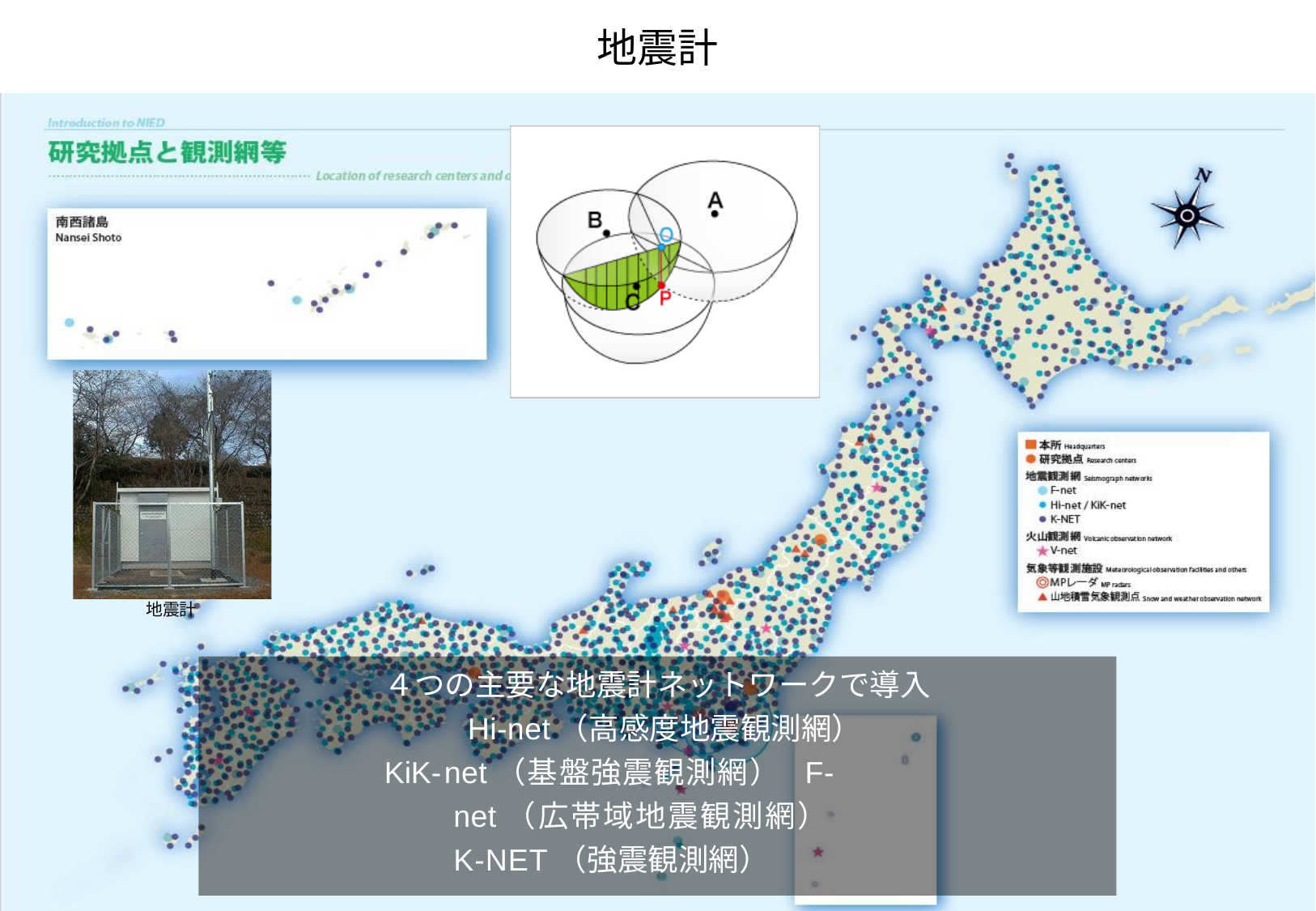

地震計

地震計

４つの主要な地震計ネットワークで導入  Hi-net（高感度地震観測網）
KiK-net（基盤強震観測網）  F-net（広帯域地震観測網）  K-NET（強震観測網）